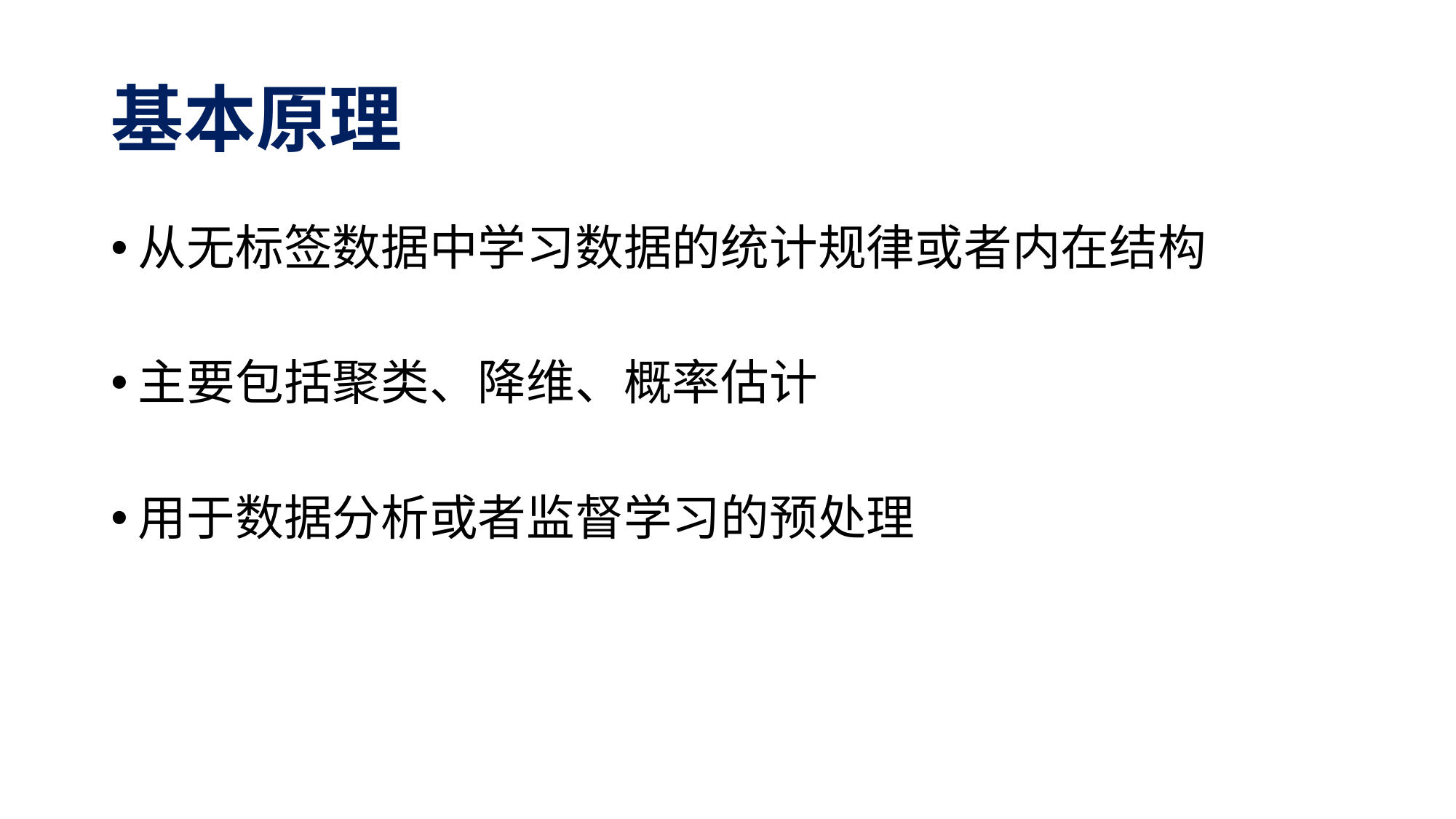

# 基本原理
从无标签数据中学习数据的统计规律或者内在结构

主要包括聚类、降维、概率估计

用于数据分析或者监督学习的预处理